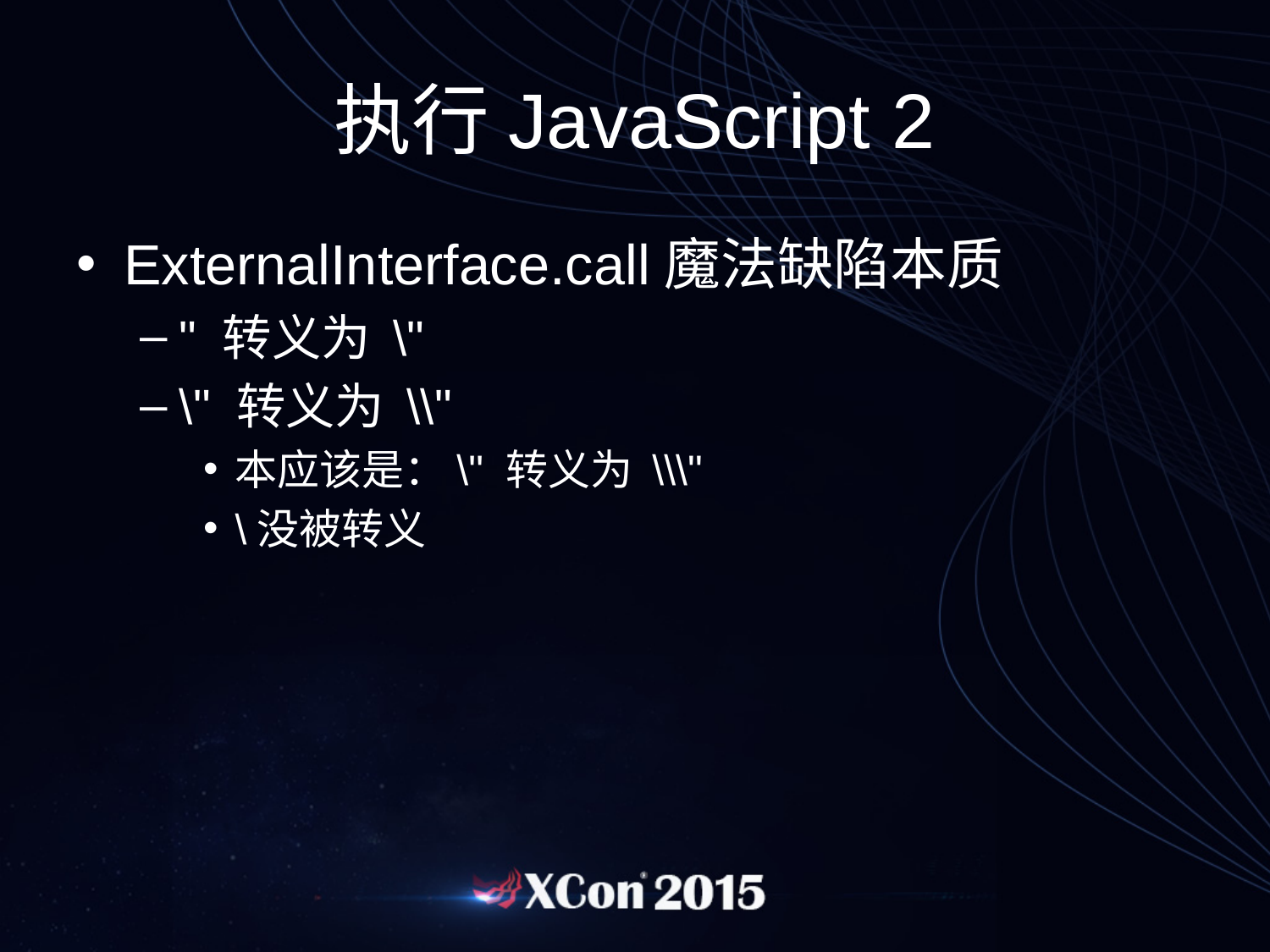

# 执行JavaScript 2
ExternalInterface.call魔法缺陷本质
" 转义为 \"
\" 转义为 \\"
本应该是：\" 转义为 \\\"
\没被转义